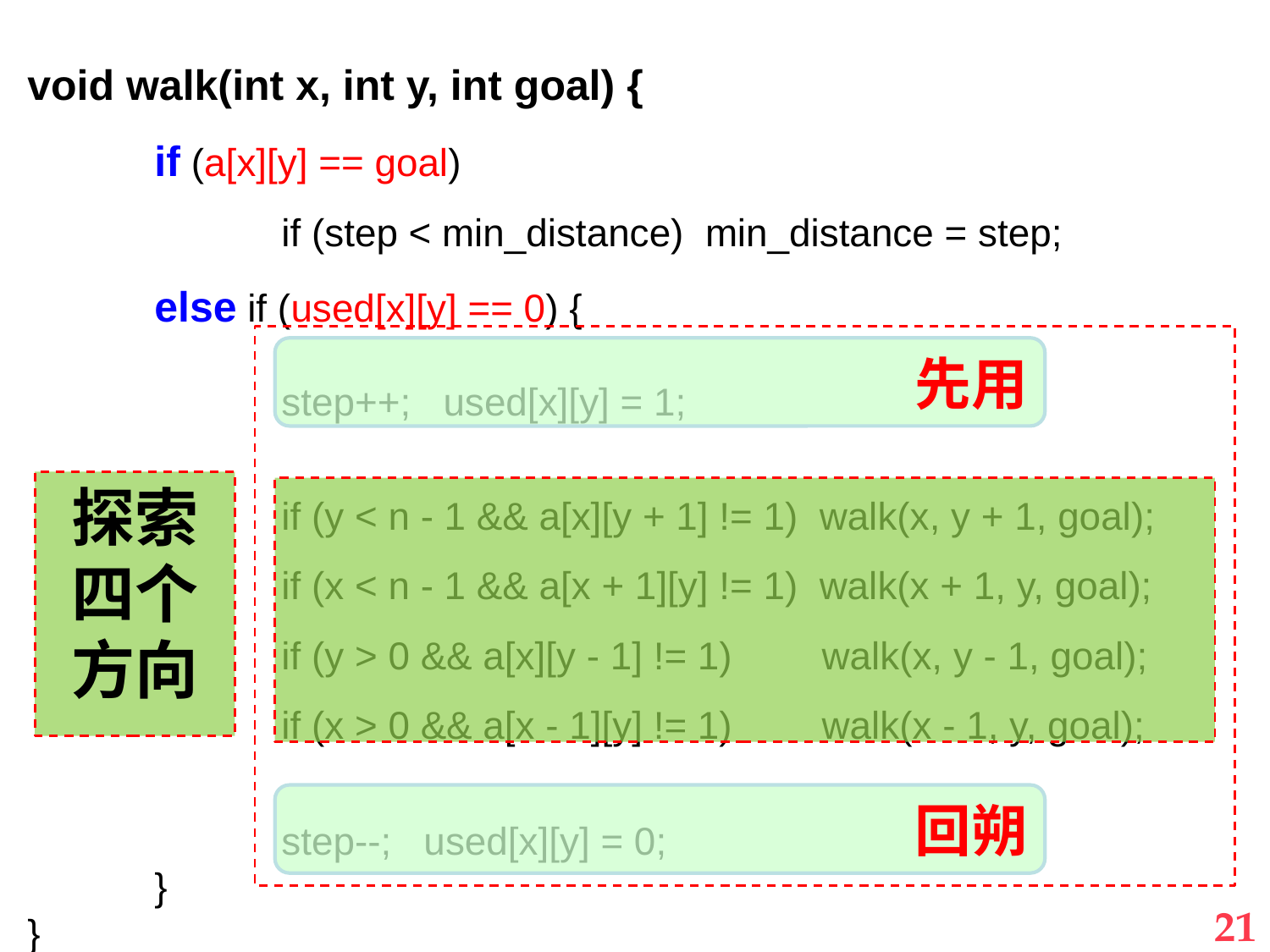

void walk(int x, int y, int goal) {
	if (a[x][y] == goal)
		if (step < min_distance)  min_distance = step;
	else if (used[x][y] == 0) {
		step++;   used[x][y] = 1;

		if (y < n - 1 && a[x][y + 1] != 1)  walk(x, y + 1, goal);
		if (x < n - 1 && a[x + 1][y] != 1)  walk(x + 1, y, goal);
		if (y > 0 && a[x][y - 1] != 1)   	   walk(x, y - 1, goal);
		if (x > 0 && a[x - 1][y] != 1)	   walk(x - 1, y, goal);

		step--;   used[x][y] = 0;
	}
}

先用
探索
四个
方向

回朔